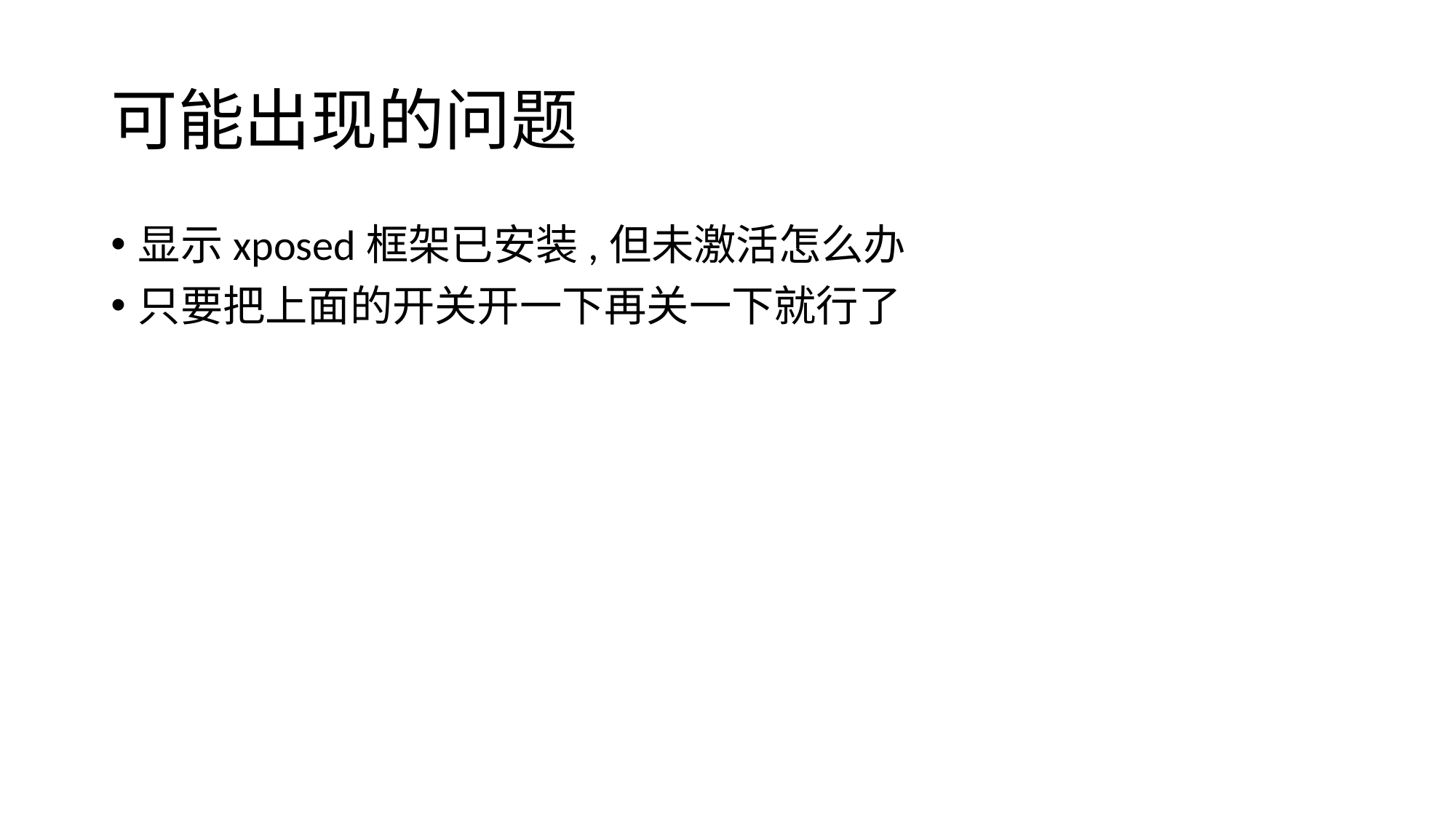

# 可能出现的问题
显示xposed框架已安装,但未激活怎么办
只要把上面的开关开一下再关一下就行了